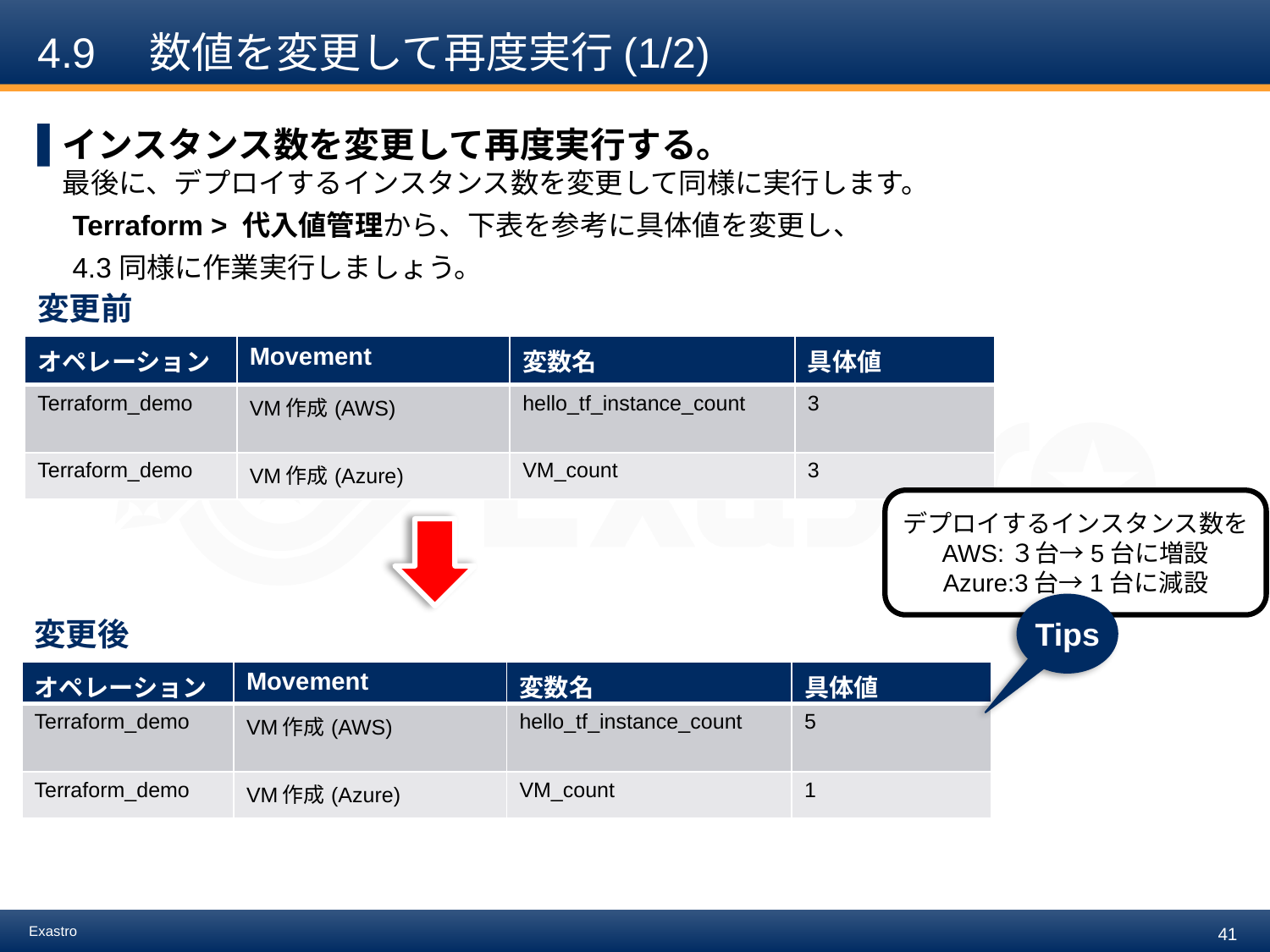

# 4.9　数値を変更して再度実行(1/2)
インスタンス数を変更して再度実行する。
最後に、デプロイするインスタンス数を変更して同様に実行します。
　Terraform > 代入値管理から、下表を参考に具体値を変更し、
　4.3同様に作業実行しましょう。
変更前
| オペレーション | Movement | 変数名 | 具体値 |
| --- | --- | --- | --- |
| Terraform\_demo | VM作成(AWS) | hello\_tf\_instance\_count | 3 |
| Terraform\_demo | VM作成(Azure) | VM\_count | 3 |
デプロイするインスタンス数を
AWS:３台→5台に増設
Azure:3台→1台に減設

Tips
変更後
| オペレーション | Movement | 変数名 | 具体値 |
| --- | --- | --- | --- |
| Terraform\_demo | VM作成(AWS) | hello\_tf\_instance\_count | 5 |
| Terraform\_demo | VM作成(Azure) | VM\_count | 1 |